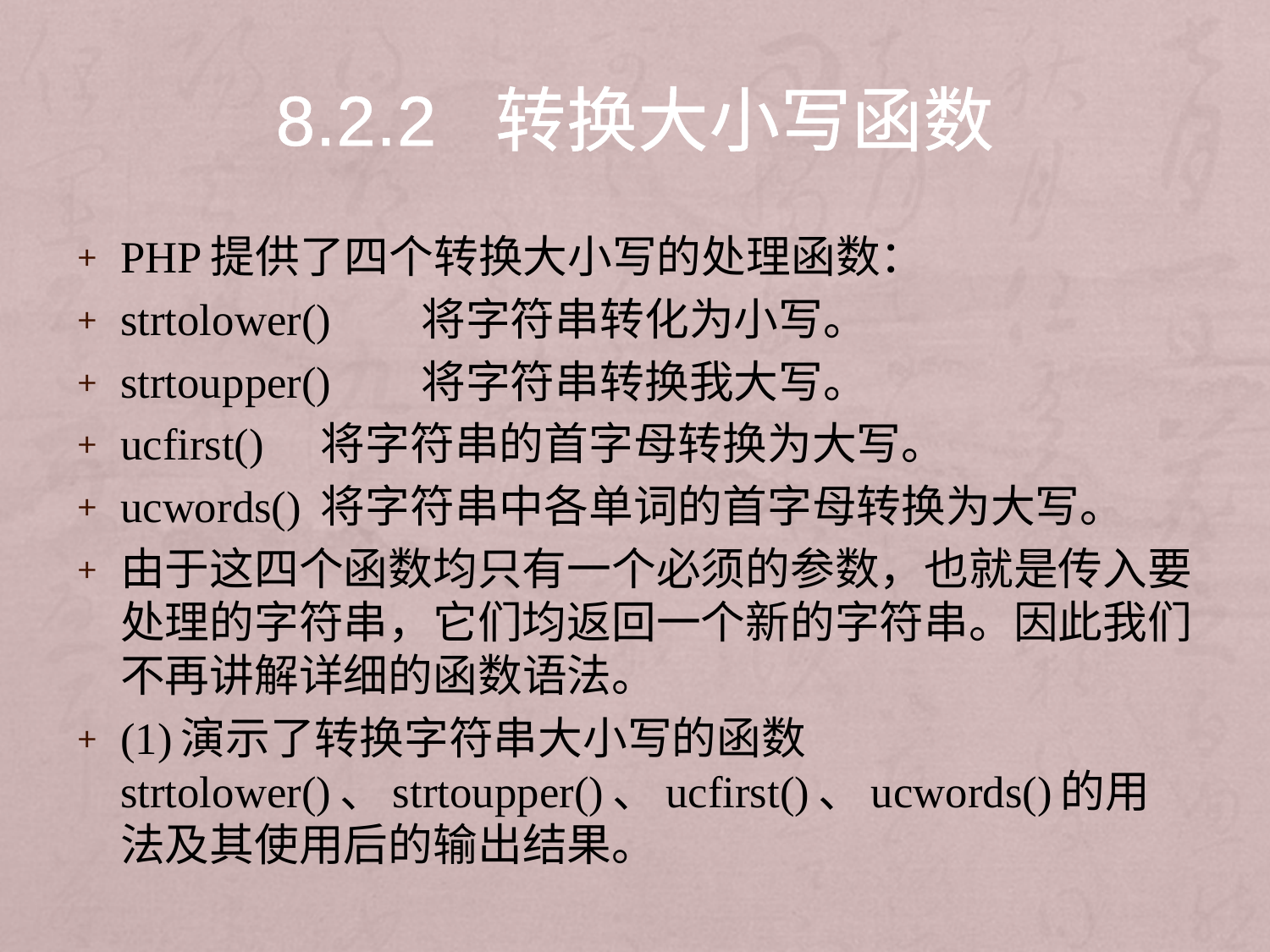

# 8.2.2  转换大小写函数
PHP提供了四个转换大小写的处理函数：
strtolower()	将字符串转化为小写。
strtoupper()	将字符串转换我大写。
ucfirst()		将字符串的首字母转换为大写。
ucwords()		将字符串中各单词的首字母转换为大写。
由于这四个函数均只有一个必须的参数，也就是传入要处理的字符串，它们均返回一个新的字符串。因此我们不再讲解详细的函数语法。
(1)演示了转换字符串大小写的函数strtolower()、strtoupper()、ucfirst()、ucwords()的用法及其使用后的输出结果。